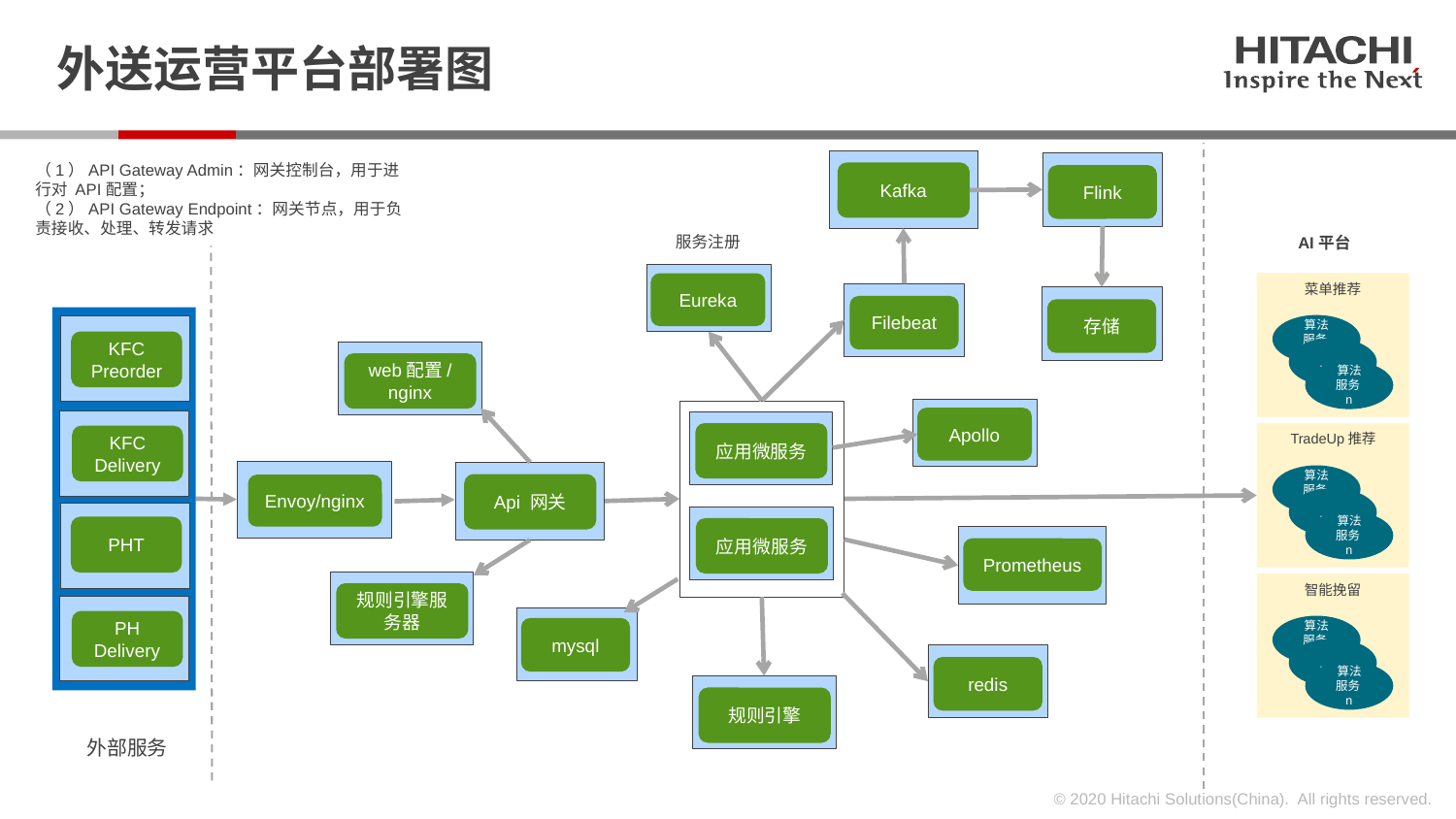

# 外送运营平台部署图

（1）API Gateway Admin：网关控制台，用于进行对 API配置；
（2）API Gateway Endpoint：网关节点，用于负责接收、处理、转发请求

Kafka
Flink
服务注册
AI平台

菜单推荐
Eureka

Filebeat
存储

算法
服务1

KFC
Preorder
…….

web配置/nginx
算法
服务n

Apollo

应用微服务
TradeUp推荐

KFC
Delivery

算法
服务1
Api 网关
Envoy/nginx
…….

算法
服务n
PHT
应用微服务

Prometheus

智能挽留
规则引擎服务器

PH
Delivery
算法
服务1
mysql
…….

redis
算法
服务n

规则引擎
外部服务